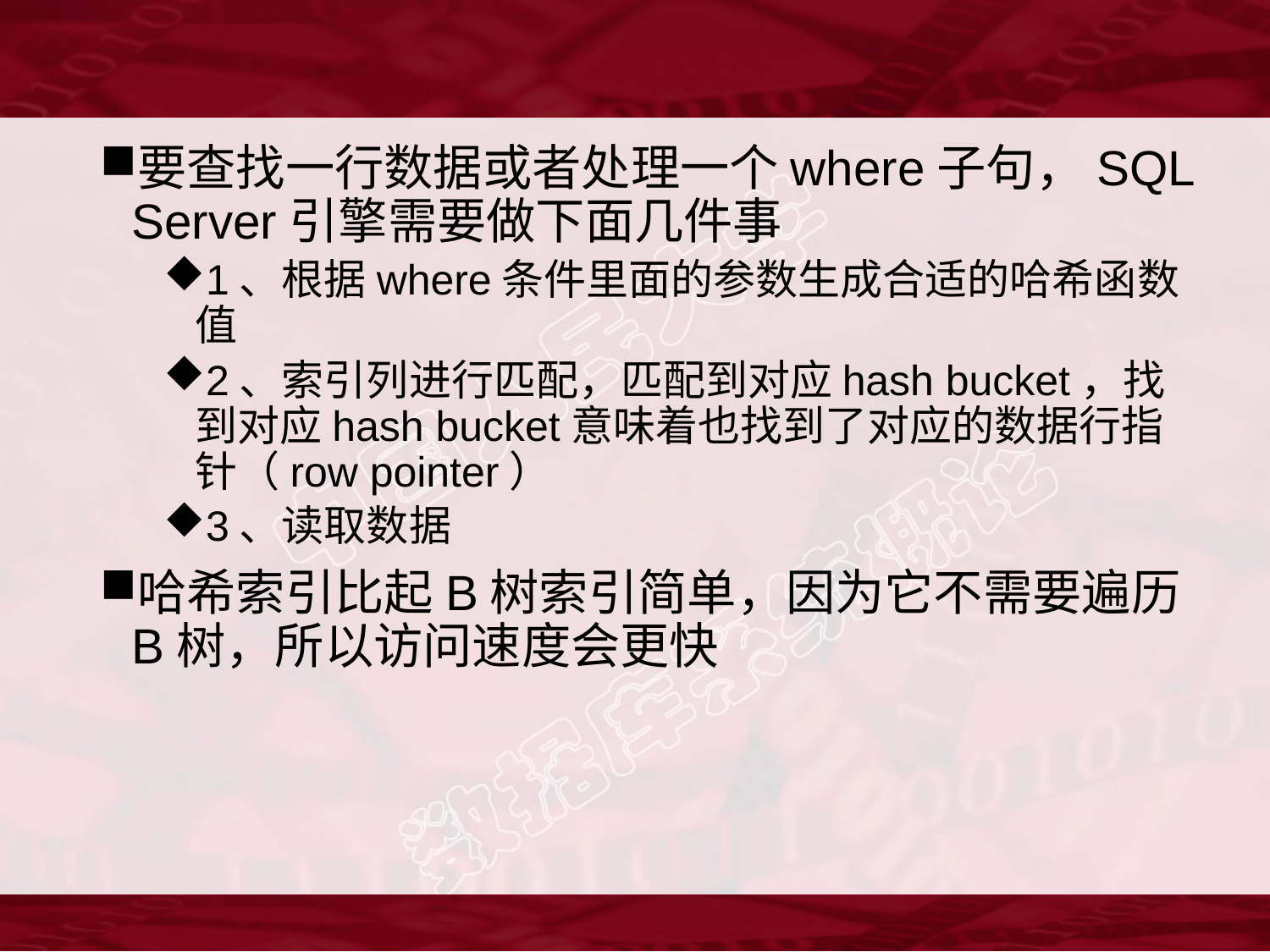

#
要查找一行数据或者处理一个where子句，SQL Server引擎需要做下面几件事
1、根据where条件里面的参数生成合适的哈希函数值
2、索引列进行匹配，匹配到对应hash bucket，找到对应hash bucket意味着也找到了对应的数据行指针（row pointer）
3、读取数据
哈希索引比起B树索引简单，因为它不需要遍历B树，所以访问速度会更快